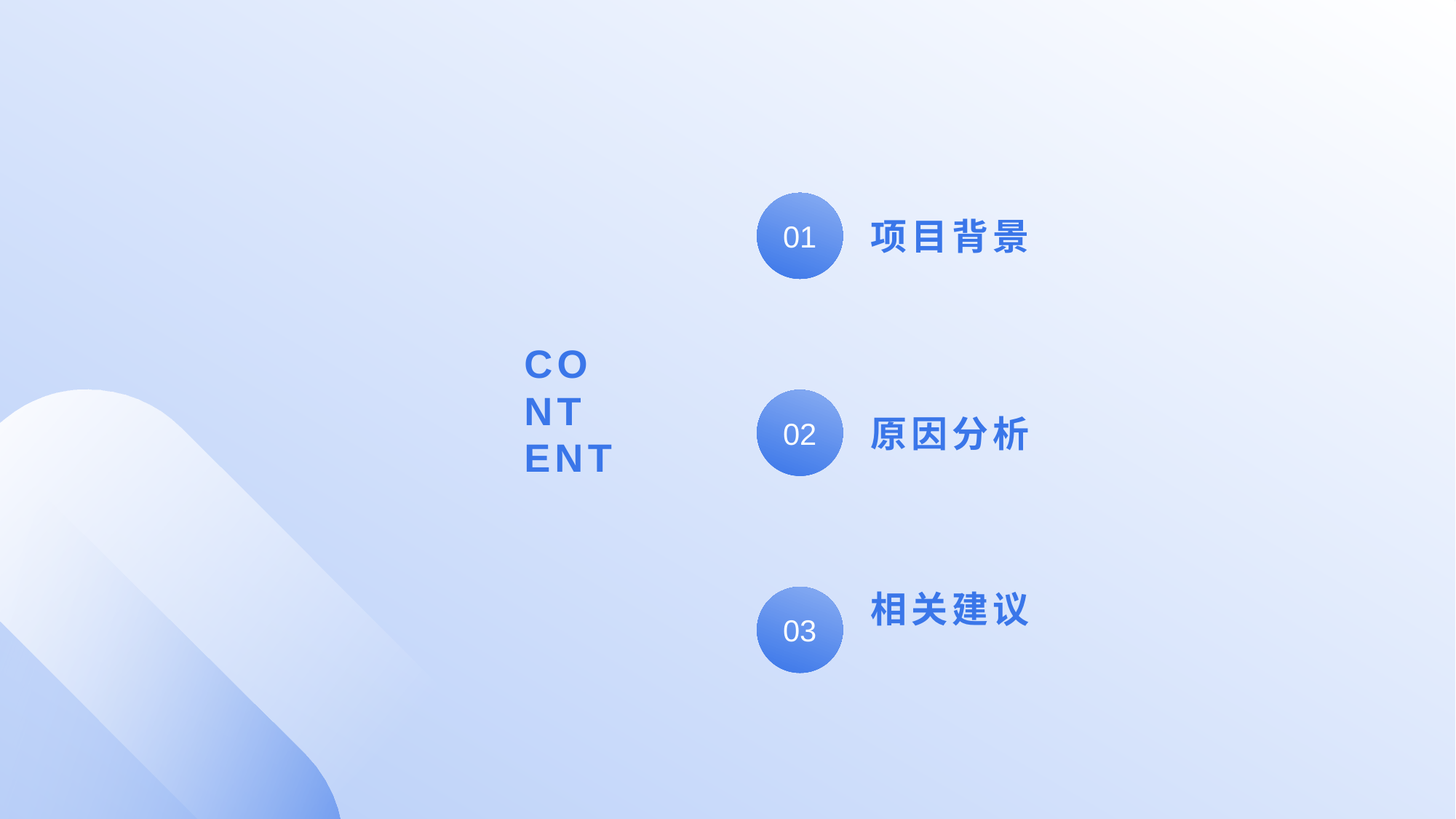

项目背景
01
CONT
ENT
原因分析
02
相关建议

03